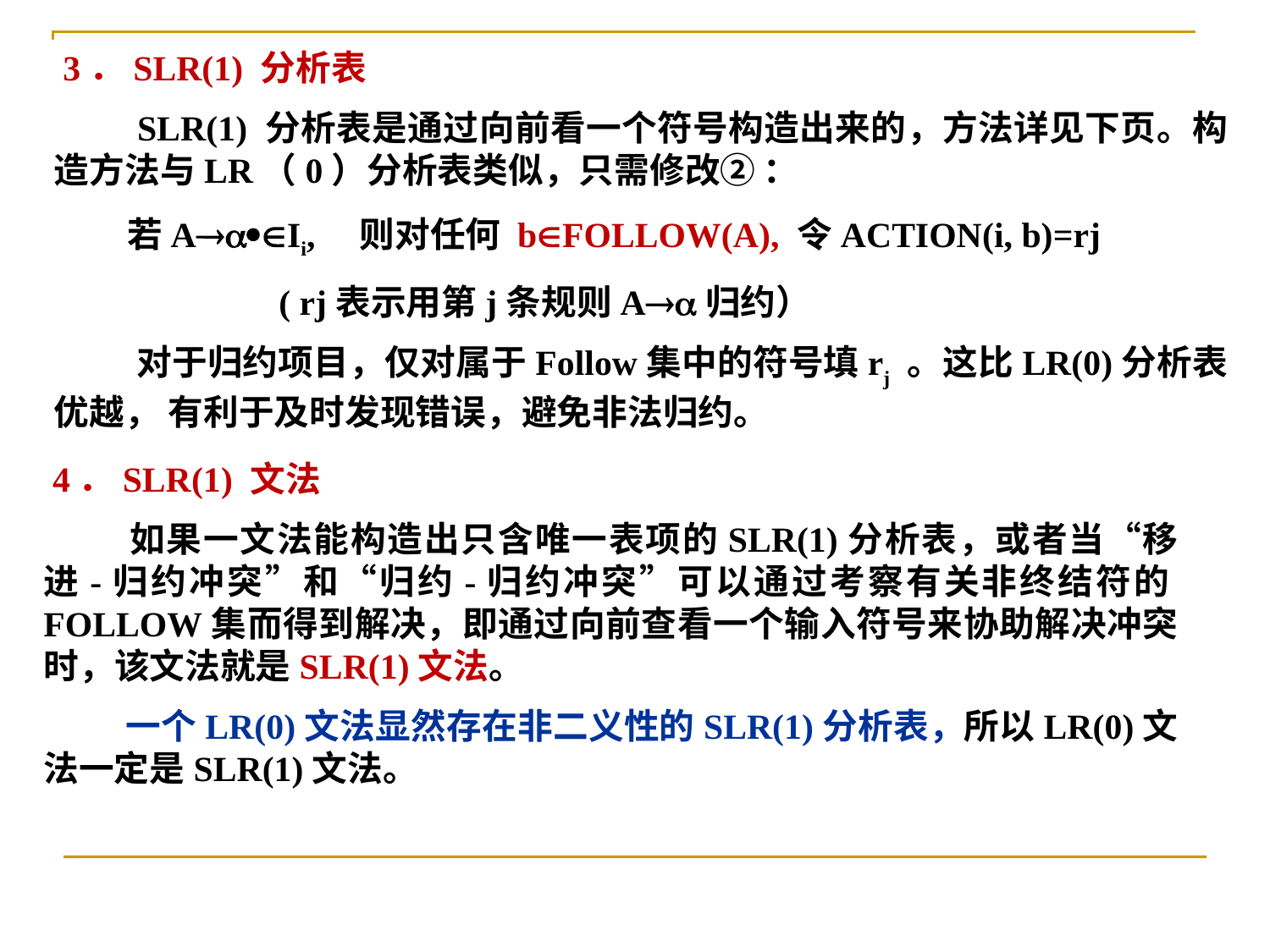

3．SLR(1) 分析表
         SLR(1) 分析表是通过向前看一个符号构造出来的，方法详见下页。构造方法与LR（0）分析表类似，只需修改② ：
        若A→α•∈Ii,    则对任何 b∈FOLLOW(A), 令ACTION(i, b)=rj
  	           ( rj表示用第j条规则A→α归约）
         对于归约项目，仅对属于Follow集中的符号填rj 。这比LR(0)分析表优越， 有利于及时发现错误，避免非法归约。
 4．SLR(1) 文法
        如果一文法能构造出只含唯一表项的SLR(1)分析表，或者当“移进-归约冲突”和“归约-归约冲突”可以通过考察有关非终结符的FOLLOW集而得到解决，即通过向前查看一个输入符号来协助解决冲突时，该文法就是SLR(1)文法。
         一个LR(0)文法显然存在非二义性的SLR(1)分析表，所以LR(0)文法一定是SLR(1)文法。
78